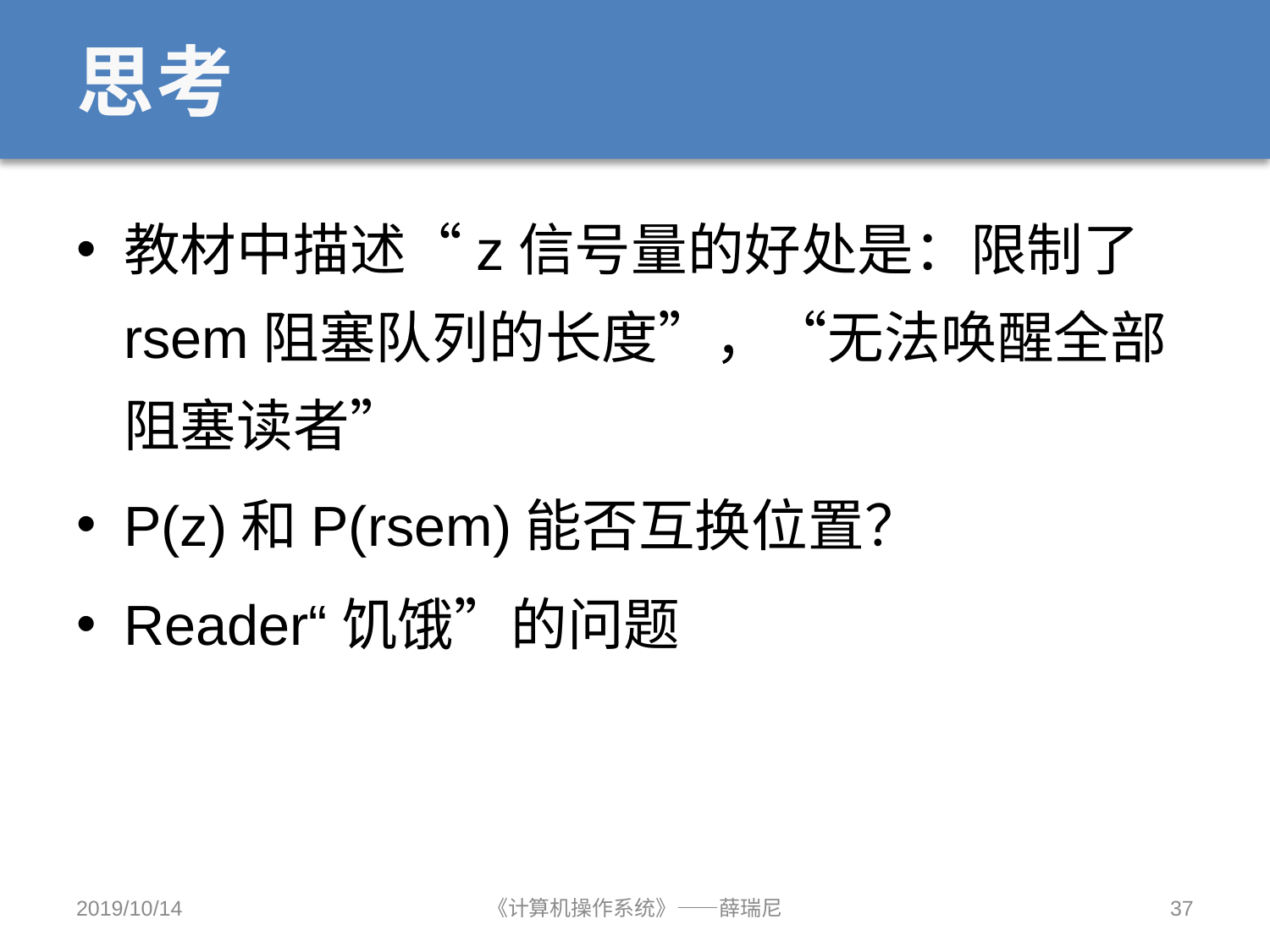

# 思考
教材中描述“z信号量的好处是：限制了rsem阻塞队列的长度”，“无法唤醒全部阻塞读者”
P(z)和P(rsem)能否互换位置？
Reader“饥饿”的问题

2019/10/14
《计算机操作系统》——薛瑞尼
37